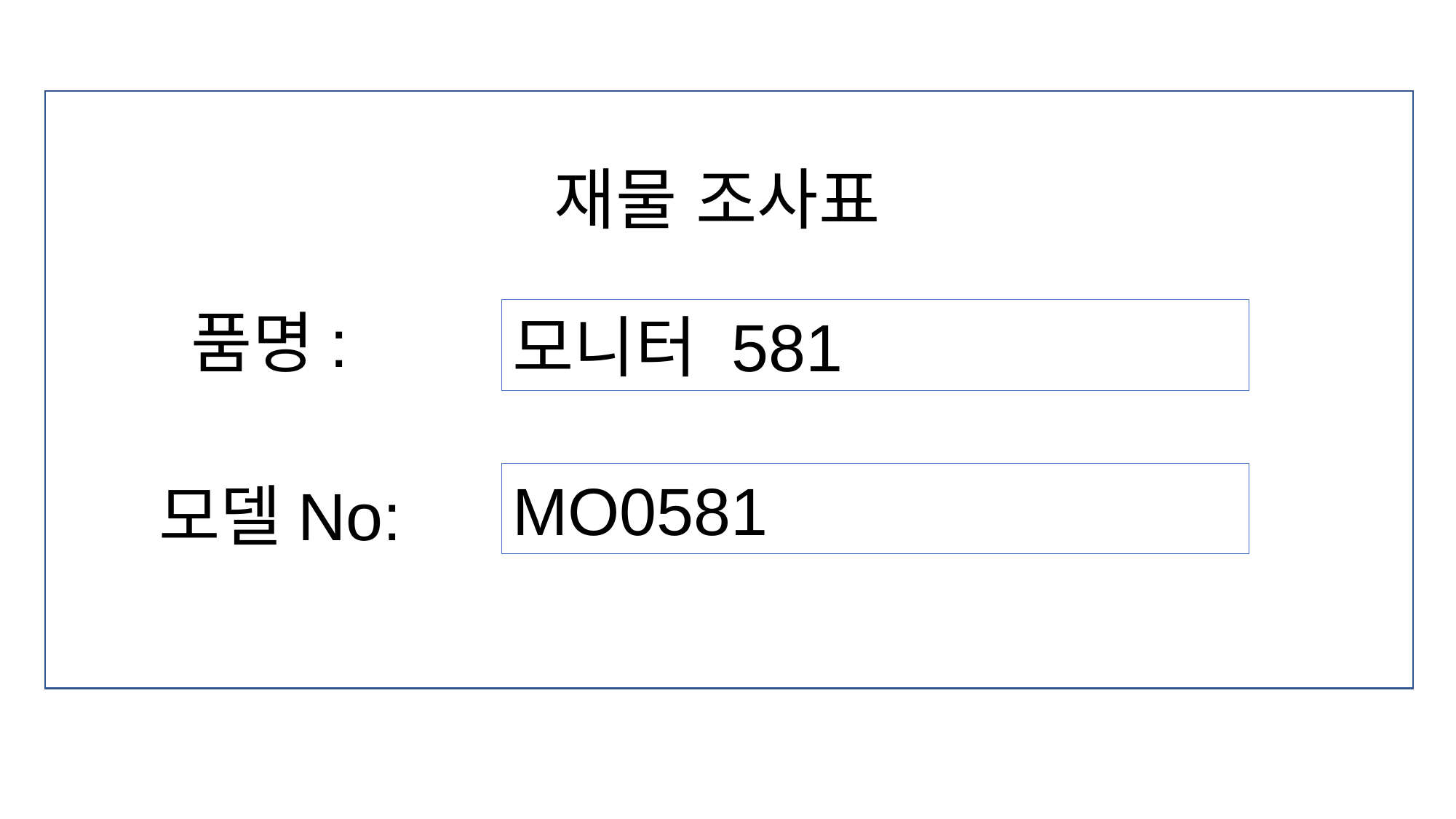

재물 조사표
품명:
모니터 581
MO0581
모델No: